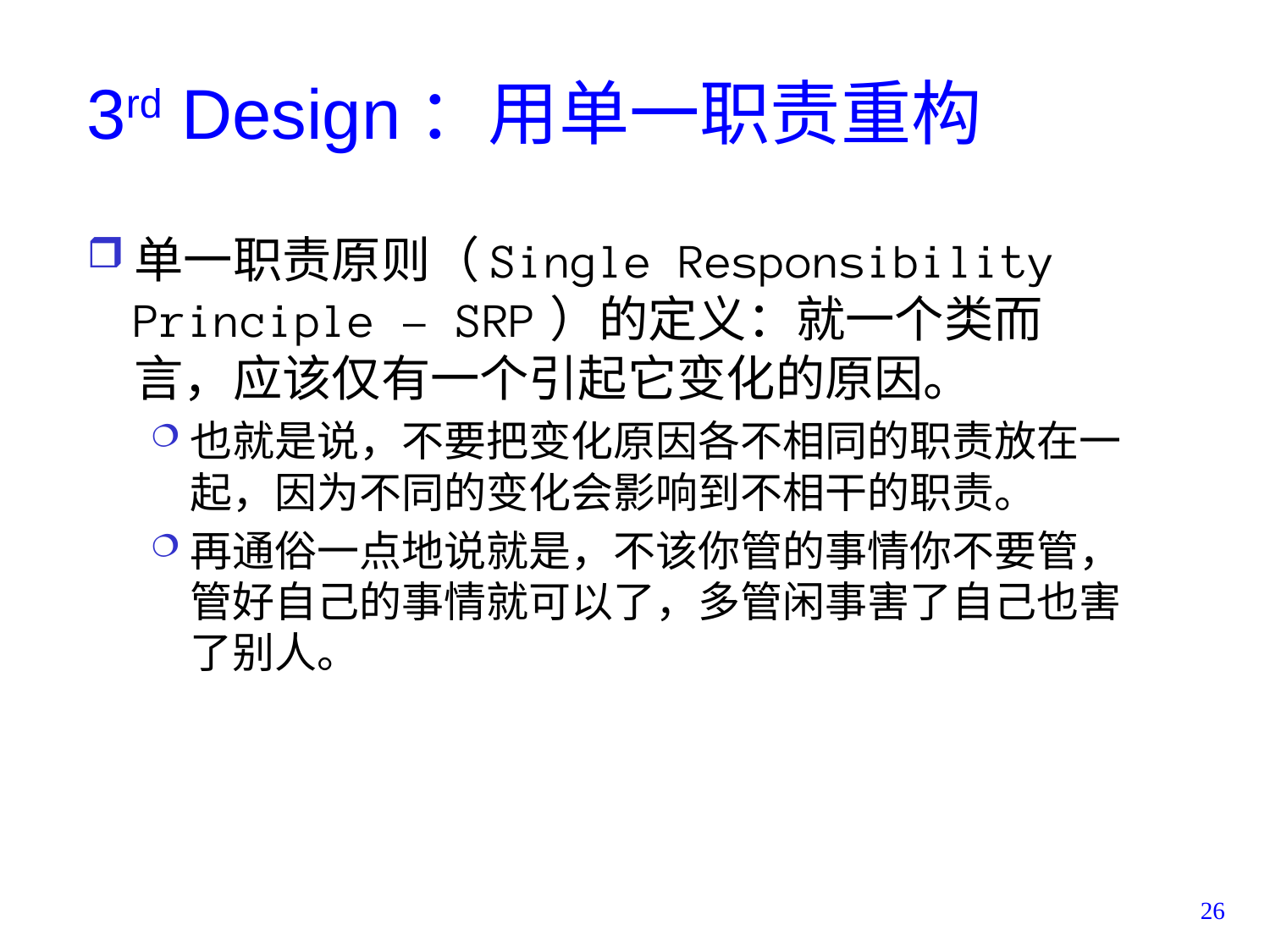

# 3rd Design：用单一职责重构
单一职责原则（Single Responsibility Principle – SRP）的定义：就一个类而言，应该仅有一个引起它变化的原因。
也就是说，不要把变化原因各不相同的职责放在一起，因为不同的变化会影响到不相干的职责。
再通俗一点地说就是，不该你管的事情你不要管，管好自己的事情就可以了，多管闲事害了自己也害了别人。

26